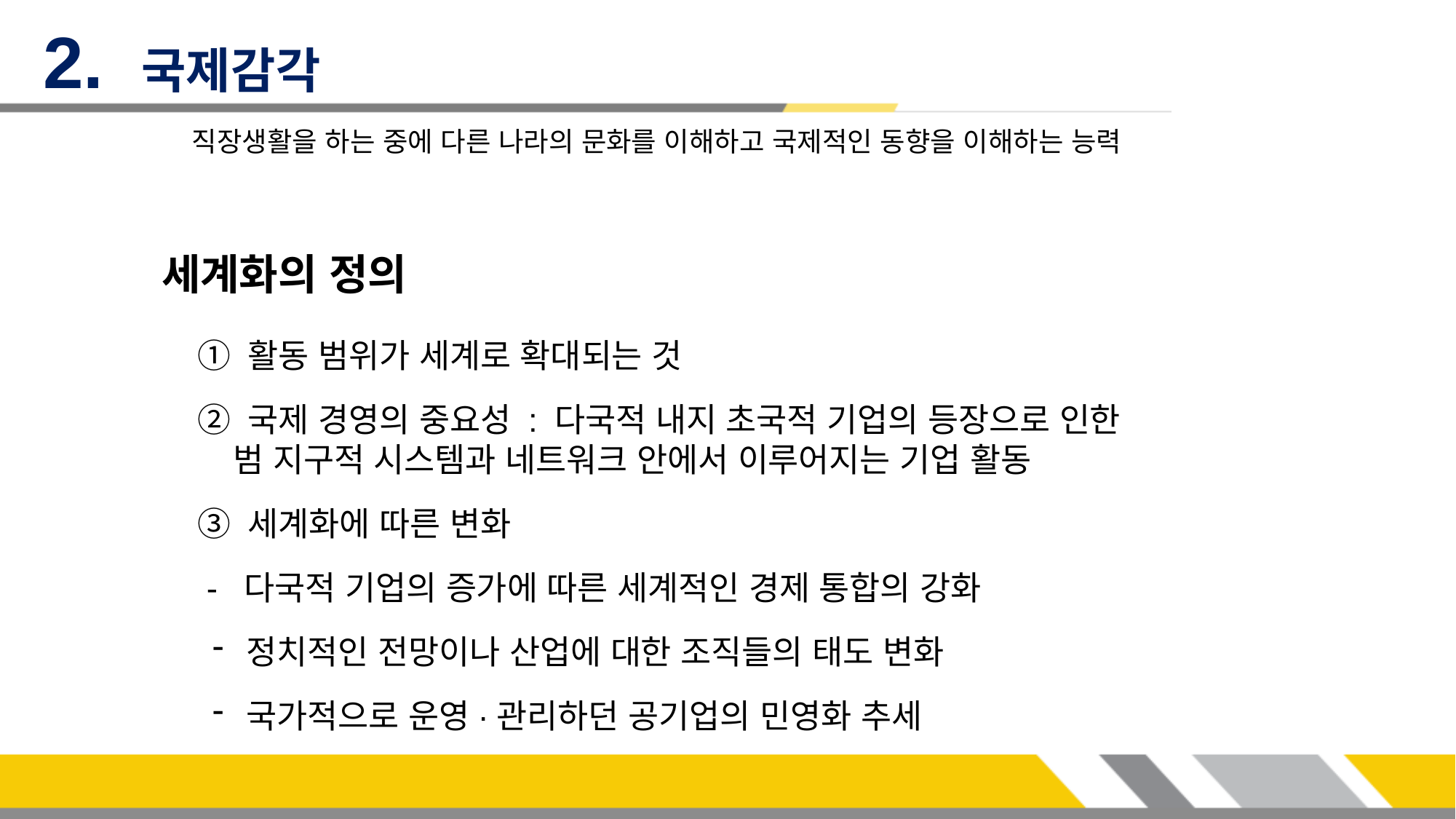

2. 국제감각
직장생활을 하는 중에 다른 나라의 문화를 이해하고 국제적인 동향을 이해하는 능력
세계화의 정의
① 활동 범위가 세계로 확대되는 것
② 국제 경영의 중요성 : 다국적 내지 초국적 기업의 등장으로 인한
   범 지구적 시스템과 네트워크 안에서 이루어지는 기업 활동
③ 세계화에 따른 변화
 -  다국적 기업의 증가에 따른 세계적인 경제 통합의 강화
정치적인 전망이나 산업에 대한 조직들의 태도 변화
국가적으로 운영·관리하던 공기업의 민영화 추세